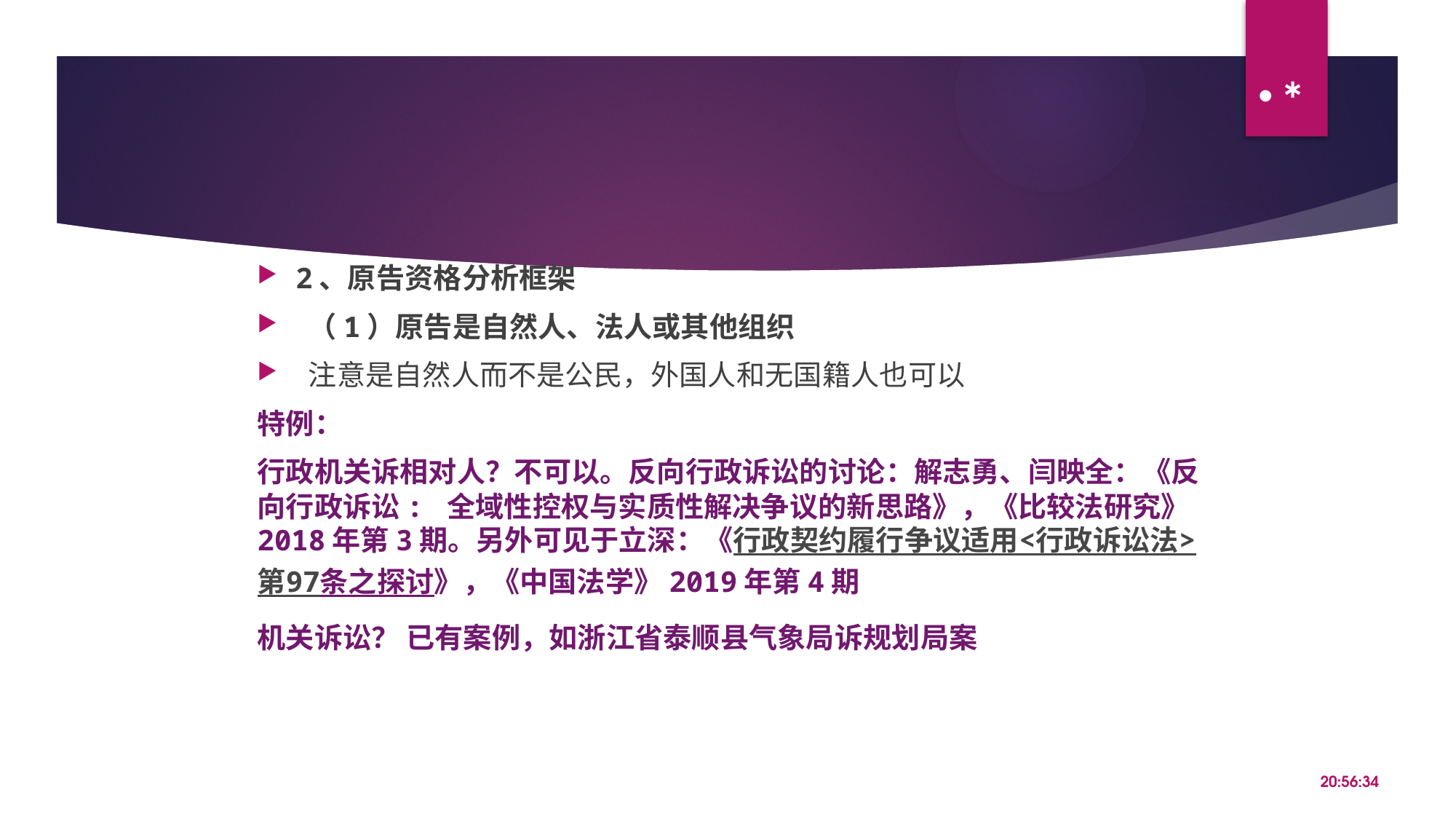

*
#
2、原告资格分析框架
 （1）原告是自然人、法人或其他组织
 注意是自然人而不是公民，外国人和无国籍人也可以
特例：
行政机关诉相对人？不可以。反向行政诉讼的讨论：解志勇、闫映全：《反向行政诉讼: 全域性控权与实质性解决争议的新思路》，《比较法研究》2018年第3期。另外可见于立深：《行政契约履行争议适用<行政诉讼法>第97条之探讨》，《中国法学》2019年第4期
机关诉讼？ 已有案例，如浙江省泰顺县气象局诉规划局案
20:56:34